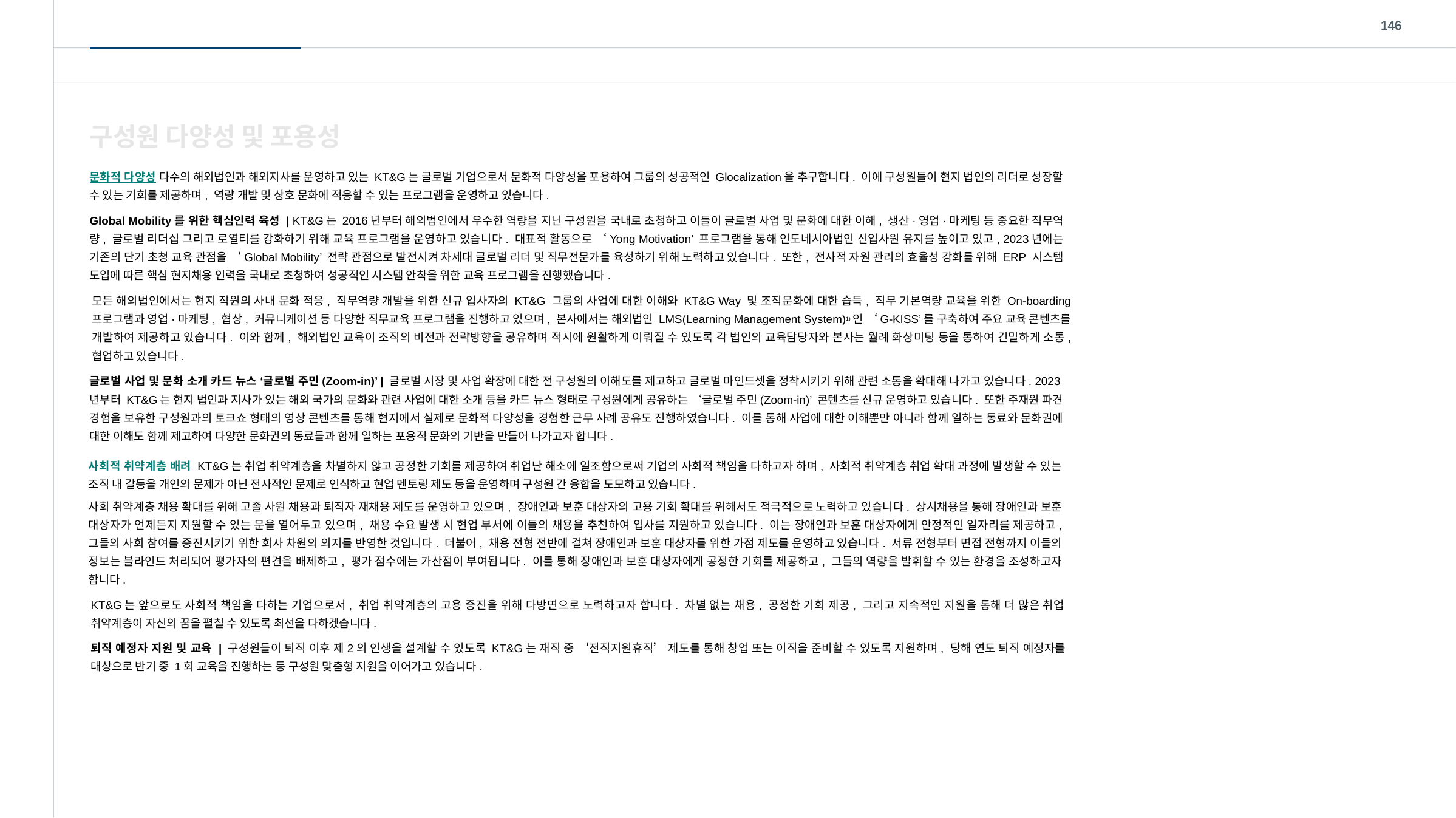

146
구성원 다양성 및 포용성
문화적 다양성 다수의 해외법인과 해외지사를 운영하고 있는 KT&G는 글로벌 기업으로서 문화적 다양성을 포용하여 그룹의 성공적인 Glocalization을 추구합니다. 이에 구성원들이 현지 법인의 리더로 성장할 수 있는 기회를 제공하며, 역량 개발 및 상호 문화에 적응할 수 있는 프로그램을 운영하고 있습니다.
Global Mobility를 위한 핵심인력 육성 | KT&G는 2016년부터 해외법인에서 우수한 역량을 지닌 구성원을 국내로 초청하고 이들이 글로벌 사업 및 문화에 대한 이해, 생산·영업·마케팅 등 중요한 직무역량, 글로벌 리더십 그리고 로열티를 강화하기 위해 교육 프로그램을 운영하고 있습니다. 대표적 활동으로 ‘Yong Motivation’ 프로그램을 통해 인도네시아법인 신입사원 유지를 높이고 있고, 2023년에는 기존의 단기 초청 교육 관점을 ‘Global Mobility’ 전략 관점으로 발전시켜 차세대 글로벌 리더 및 직무전문가를 육성하기 위해 노력하고 있습니다. 또한, 전사적 자원 관리의 효율성 강화를 위해 ERP 시스템 도입에 따른 핵심 현지채용 인력을 국내로 초청하여 성공적인 시스템 안착을 위한 교육 프로그램을 진행했습니다.
모든 해외법인에서는 현지 직원의 사내 문화 적응, 직무역량 개발을 위한 신규 입사자의 KT&G 그룹의 사업에 대한 이해와 KT&G Way 및 조직문화에 대한 습득, 직무 기본역량 교육을 위한 On-boarding 프로그램과 영업·마케팅, 협상, 커뮤니케이션 등 다양한 직무교육 프로그램을 진행하고 있으며, 본사에서는 해외법인 LMS(Learning Management System)1)인 ‘G-KISS’를 구축하여 주요 교육 콘텐츠를 개발하여 제공하고 있습니다. 이와 함께, 해외법인 교육이 조직의 비전과 전략방향을 공유하며 적시에 원활하게 이뤄질 수 있도록 각 법인의 교육담당자와 본사는 월례 화상미팅 등을 통하여 긴밀하게 소통, 협업하고 있습니다.
글로벌 사업 및 문화 소개 카드 뉴스 ‘글로벌 주민(Zoom-in)’ | 글로벌 시장 및 사업 확장에 대한 전 구성원의 이해도를 제고하고 글로벌 마인드셋을 정착시키기 위해 관련 소통을 확대해 나가고 있습니다. 2023년부터 KT&G는 현지 법인과 지사가 있는 해외 국가의 문화와 관련 사업에 대한 소개 등을 카드 뉴스 형태로 구성원에게 공유하는 ‘글로벌 주민(Zoom-in)’ 콘텐츠를 신규 운영하고 있습니다. 또한 주재원 파견 경험을 보유한 구성원과의 토크쇼 형태의 영상 콘텐츠를 통해 현지에서 실제로 문화적 다양성을 경험한 근무 사례 공유도 진행하였습니다. 이를 통해 사업에 대한 이해뿐만 아니라 함께 일하는 동료와 문화권에 대한 이해도 함께 제고하여 다양한 문화권의 동료들과 함께 일하는 포용적 문화의 기반을 만들어 나가고자 합니다.
사회적 취약계층 배려 KT&G는 취업 취약계층을 차별하지 않고 공정한 기회를 제공하여 취업난 해소에 일조함으로써 기업의 사회적 책임을 다하고자 하며, 사회적 취약계층 취업 확대 과정에 발생할 수 있는 조직 내 갈등을 개인의 문제가 아닌 전사적인 문제로 인식하고 현업 멘토링 제도 등을 운영하며 구성원 간 융합을 도모하고 있습니다.
사회 취약계층 채용 확대를 위해 고졸 사원 채용과 퇴직자 재채용 제도를 운영하고 있으며, 장애인과 보훈 대상자의 고용 기회 확대를 위해서도 적극적으로 노력하고 있습니다. 상시채용을 통해 장애인과 보훈 대상자가 언제든지 지원할 수 있는 문을 열어두고 있으며, 채용 수요 발생 시 현업 부서에 이들의 채용을 추천하여 입사를 지원하고 있습니다. 이는 장애인과 보훈 대상자에게 안정적인 일자리를 제공하고, 그들의 사회 참여를 증진시키기 위한 회사 차원의 의지를 반영한 것입니다. 더불어, 채용 전형 전반에 걸쳐 장애인과 보훈 대상자를 위한 가점 제도를 운영하고 있습니다. 서류 전형부터 면접 전형까지 이들의 정보는 블라인드 처리되어 평가자의 편견을 배제하고, 평가 점수에는 가산점이 부여됩니다. 이를 통해 장애인과 보훈 대상자에게 공정한 기회를 제공하고, 그들의 역량을 발휘할 수 있는 환경을 조성하고자 합니다.
KT&G는 앞으로도 사회적 책임을 다하는 기업으로서, 취업 취약계층의 고용 증진을 위해 다방면으로 노력하고자 합니다. 차별 없는 채용, 공정한 기회 제공, 그리고 지속적인 지원을 통해 더 많은 취업 취약계층이 자신의 꿈을 펼칠 수 있도록 최선을 다하겠습니다.
퇴직 예정자 지원 및 교육 | 구성원들이 퇴직 이후 제2의 인생을 설계할 수 있도록 KT&G는 재직 중 ‘전직지원휴직’ 제도를 통해 창업 또는 이직을 준비할 수 있도록 지원하며, 당해 연도 퇴직 예정자를 대상으로 반기 중 1회 교육을 진행하는 등 구성원 맞춤형 지원을 이어가고 있습니다.